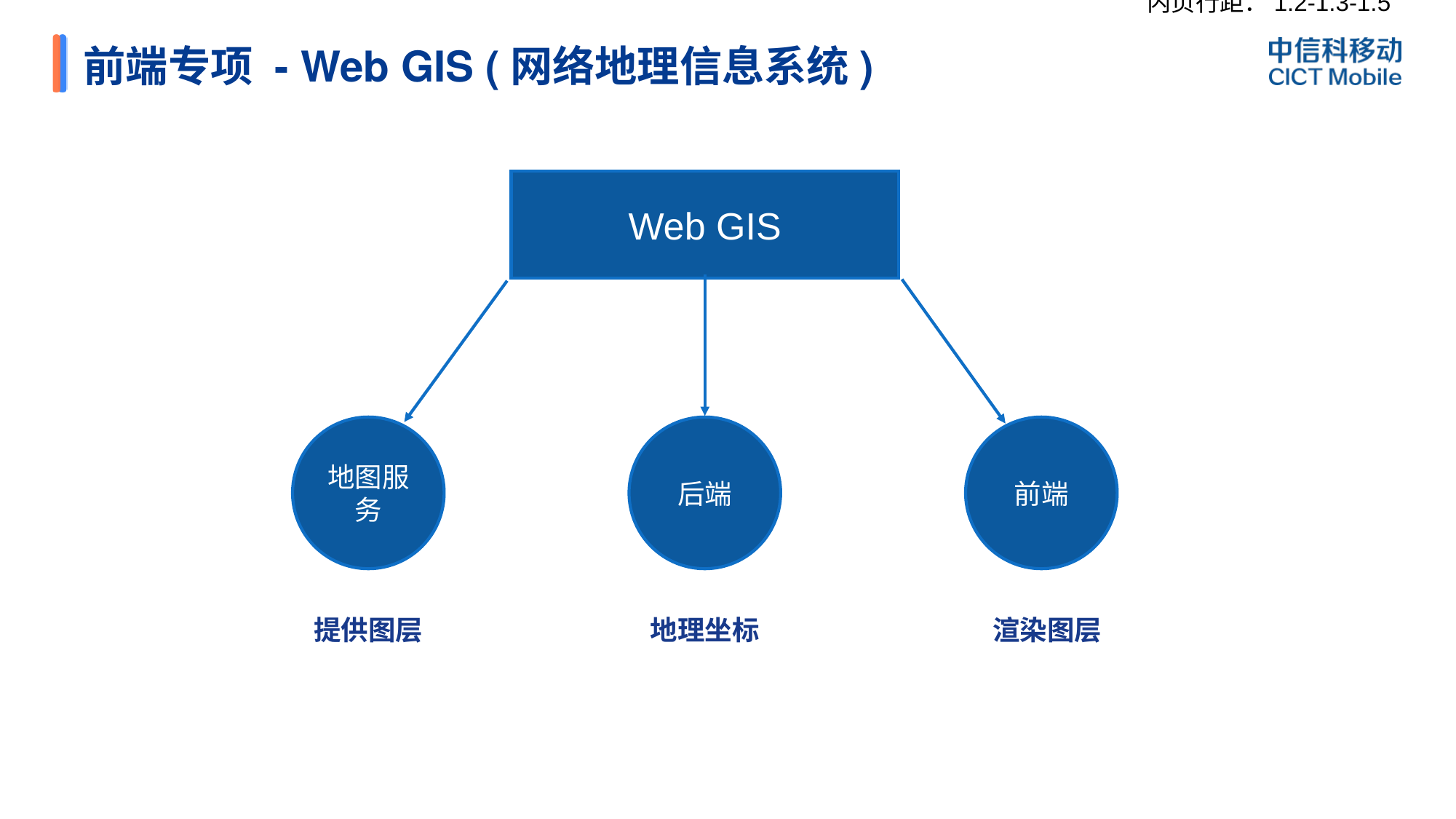

# 前端专项 - Web GIS (网络地理信息系统)
01
Web GIS

地图服务
后端
前端
提供图层
地理坐标
渲染图层
8